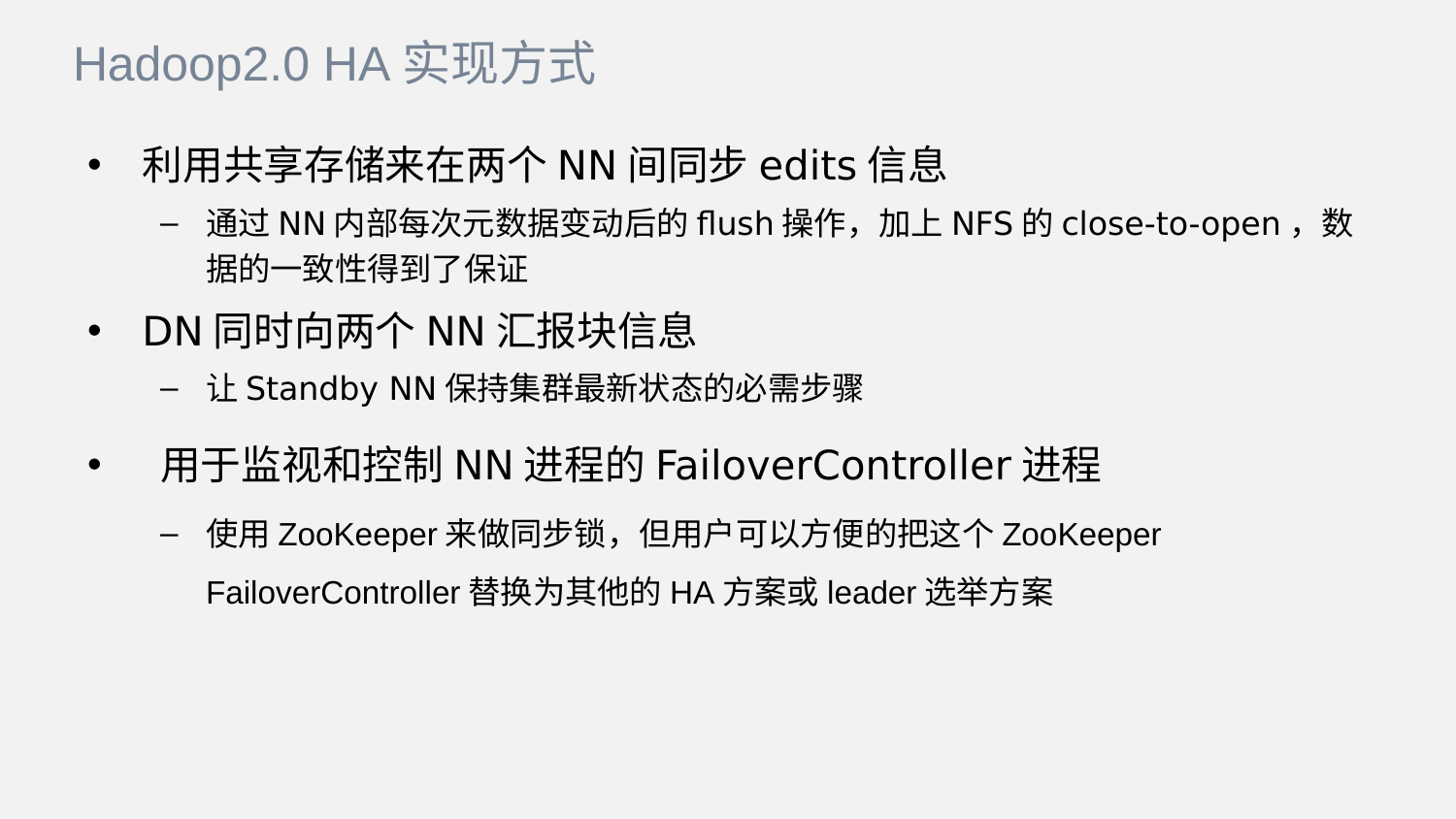

Hadoop2.0 HA实现方式
利用共享存储来在两个NN间同步edits信息
通过NN内部每次元数据变动后的flush操作，加上NFS的close-to-open，数据的一致性得到了保证
DN同时向两个NN汇报块信息
让Standby NN保持集群最新状态的必需步骤
用于监视和控制NN进程的FailoverController进程
使用ZooKeeper来做同步锁，但用户可以方便的把这个ZooKeeper FailoverController替换为其他的HA方案或leader选举方案